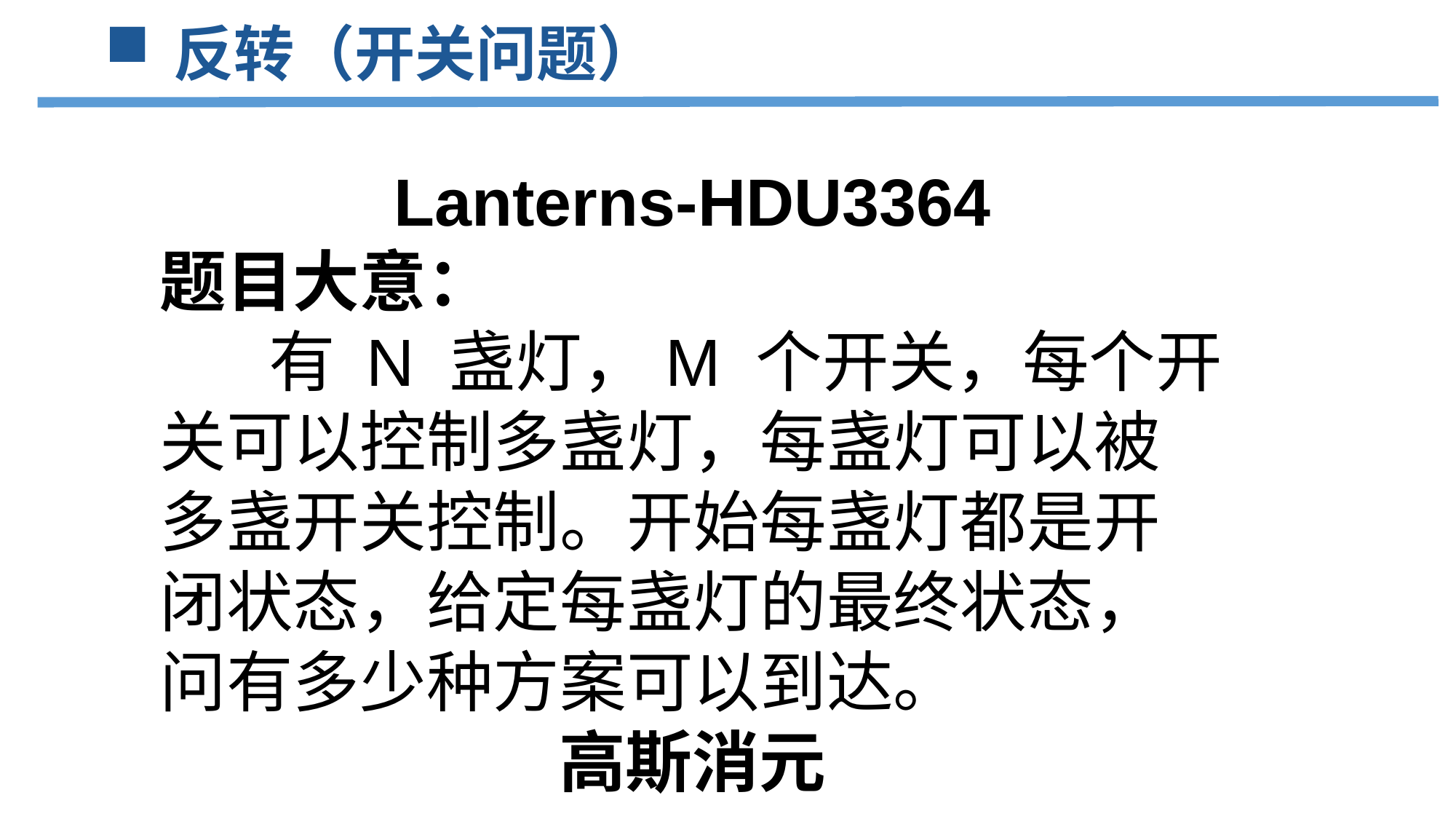

反转（开关问题）
Lanterns-HDU3364
题目大意：
	有 N 盏灯，M 个开关，每个开关可以控制多盏灯，每盏灯可以被多盏开关控制。开始每盏灯都是开闭状态，给定每盏灯的最终状态，问有多少种方案可以到达。
高斯消元